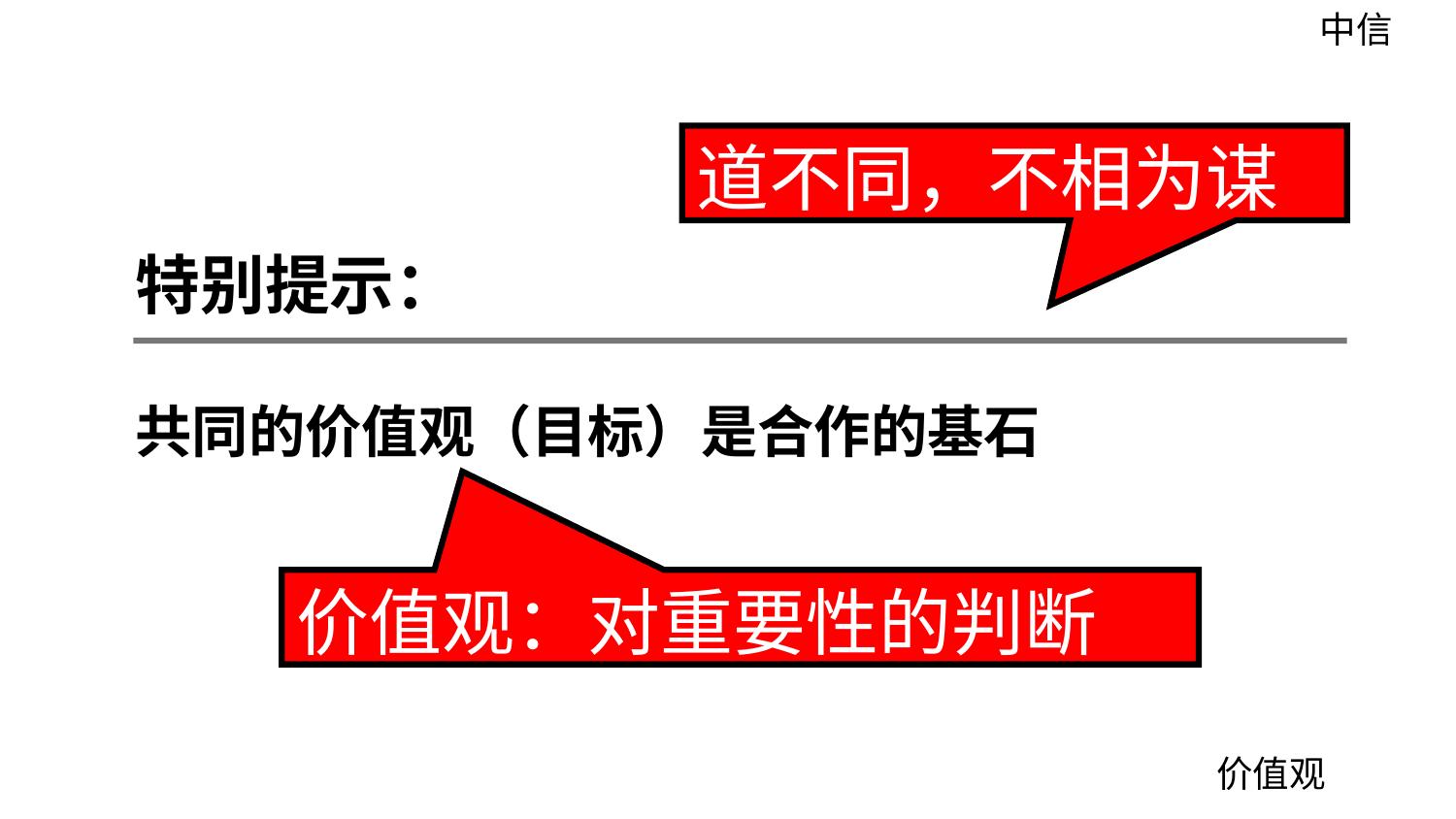

中信
道不同，不相为谋
特别提示：
共同的价值观（目标）是合作的基石

价值观：对重要性的判断
价值观